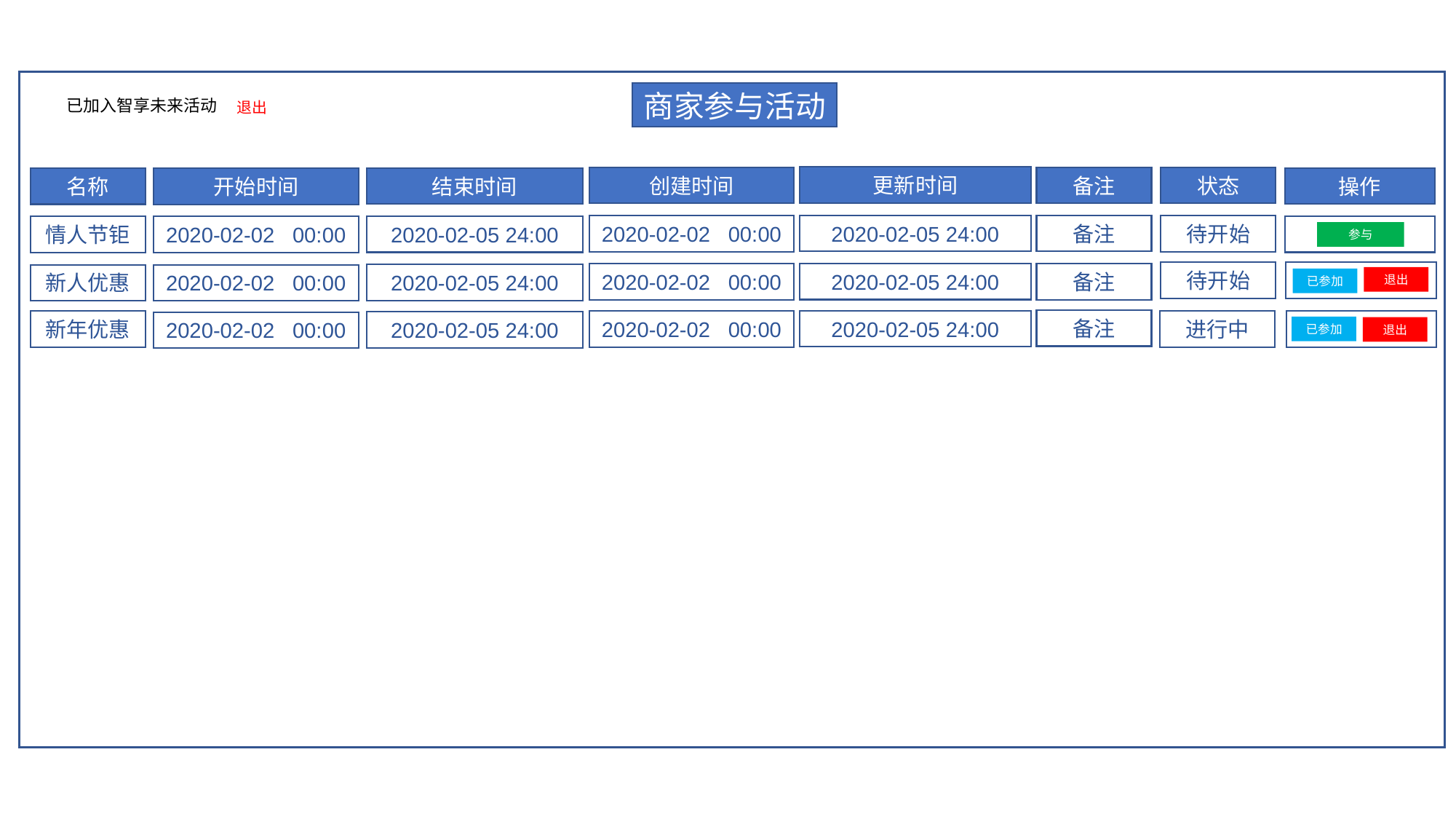

商家参与活动
已加入智享未来活动
退出
更新时间
备注
创建时间
状态
结束时间
操作
名称
开始时间
2020-02-05 24:00
备注
2020-02-02   00:00
待开始
2020-02-05 24:00

情人节钜
2020-02-02   00:00
参与
待开始

2020-02-05 24:00
备注
2020-02-02   00:00
2020-02-05 24:00
新人优惠
2020-02-02   00:00
退出
已参加
备注
2020-02-05 24:00
进行中

2020-02-02   00:00
新年优惠
2020-02-05 24:00
2020-02-02   00:00
已参加
退出